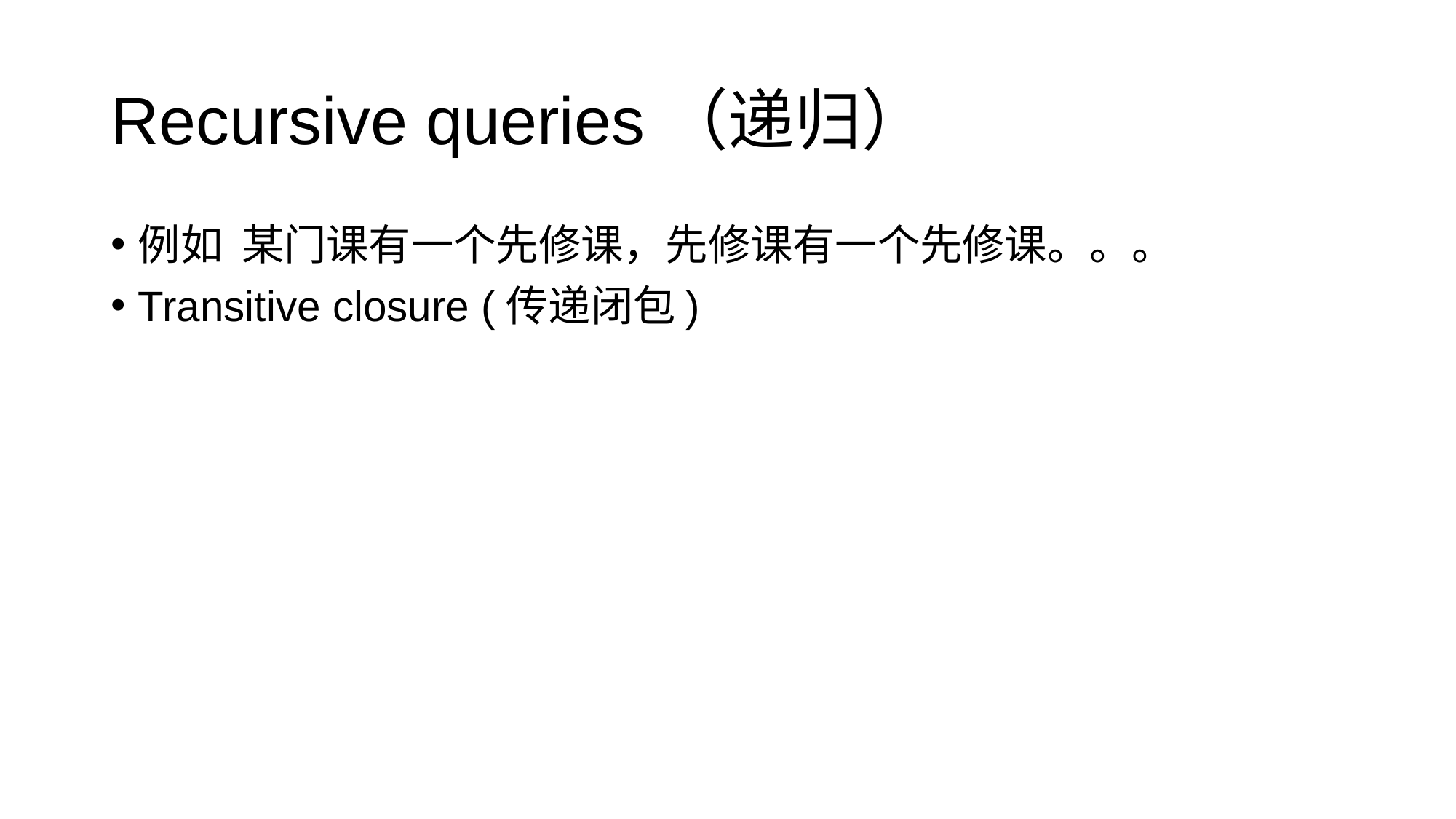

# Recursive queries（递归）
例如  某门课有一个先修课，先修课有一个先修课。。。
Transitive closure (传递闭包)